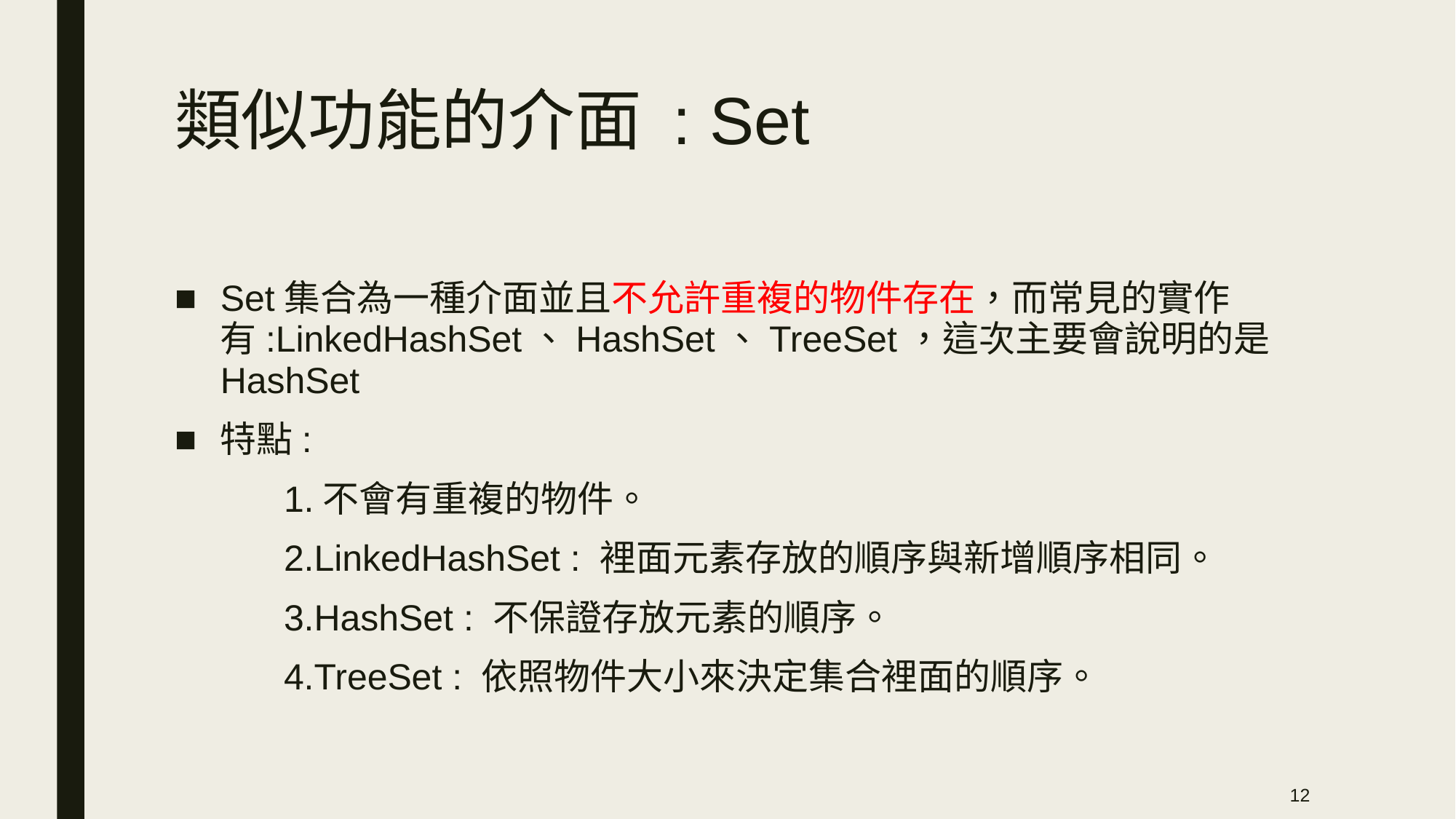

# 類似功能的介面 : Set
Set集合為一種介面並且不允許重複的物件存在，而常見的實作有:LinkedHashSet、HashSet、TreeSet，這次主要會說明的是HashSet
特點:
	1.不會有重複的物件。
	2.LinkedHashSet : 裡面元素存放的順序與新增順序相同。
	3.HashSet : 不保證存放元素的順序。
	4.TreeSet : 依照物件大小來決定集合裡面的順序。

12